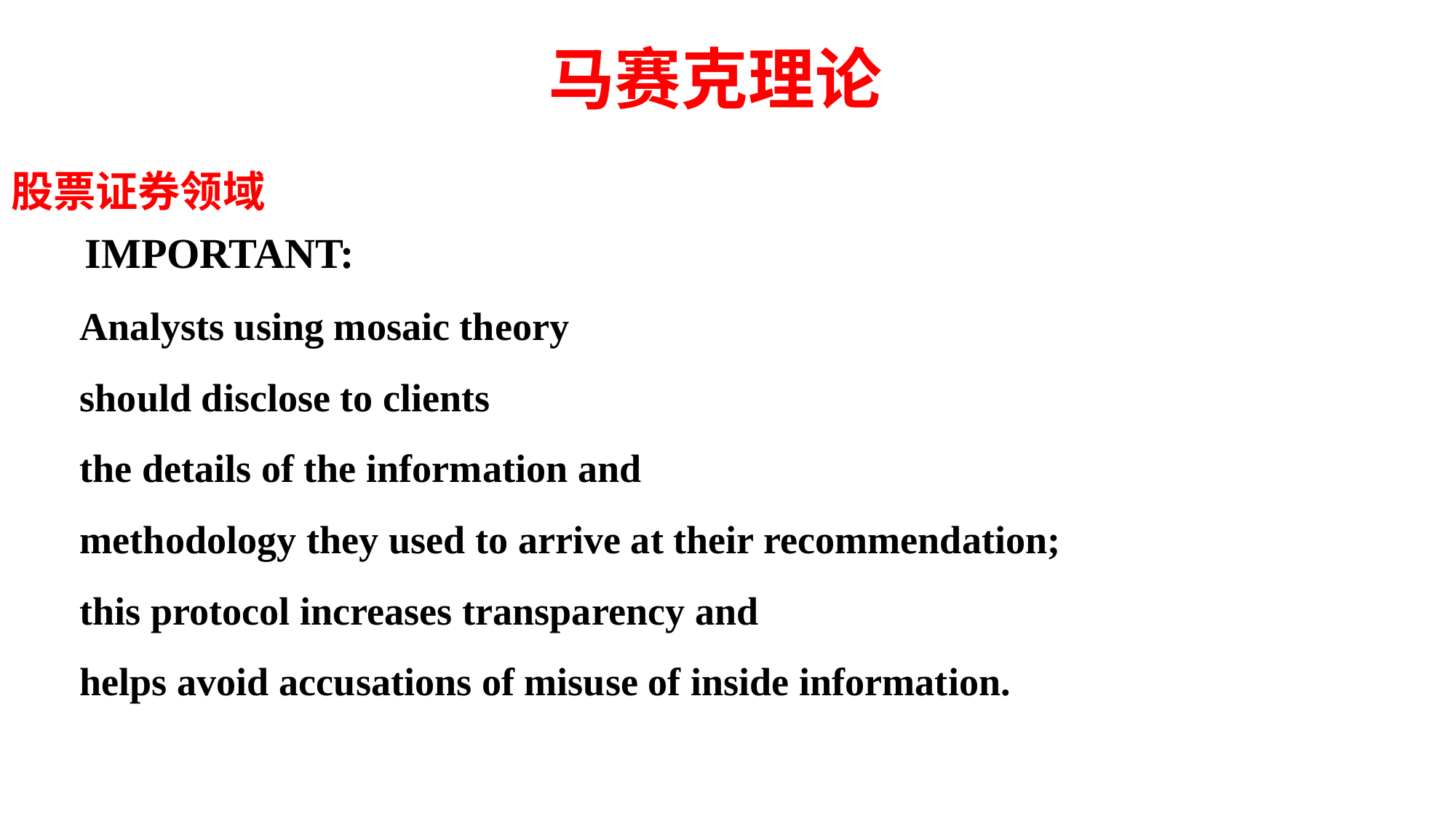

# 马赛克理论
股票证券领域
       IMPORTANT:
       Analysts using mosaic theory
       should disclose to clients
       the details of the information and
       methodology they used to arrive at their recommendation;
       this protocol increases transparency and
       helps avoid accusations of misuse of inside information.